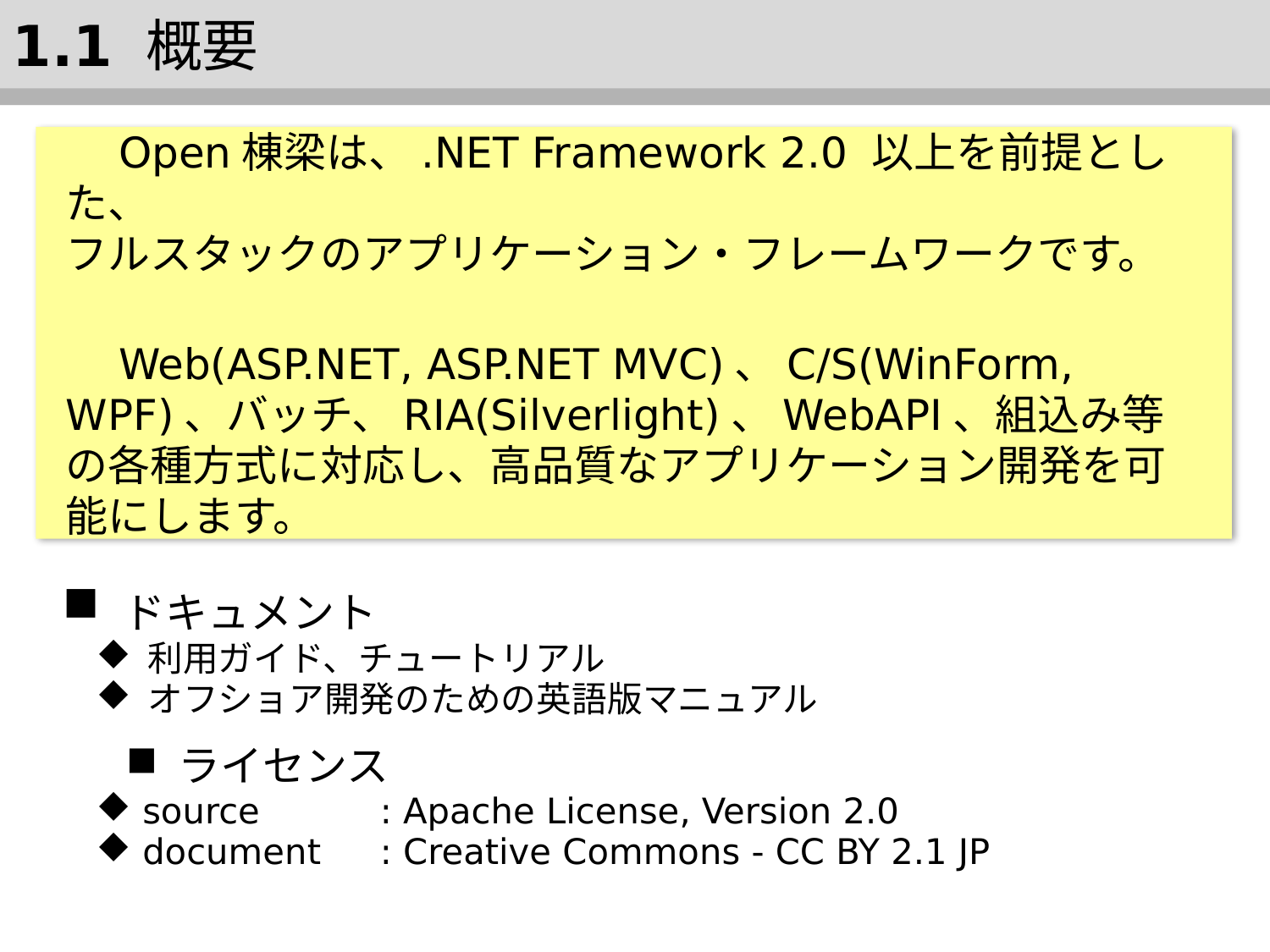

1.1 概要
　Open棟梁は、.NET Framework 2.0 以上を前提とした、
フルスタックのアプリケーション・フレームワークです。

　Web(ASP.NET, ASP.NET MVC)、C/S(WinForm, WPF)、バッチ、RIA(Silverlight)、WebAPI、組込み等の各種方式に対応し、高品質なアプリケーション開発を可能にします。

 ドキュメント
 利用ガイド、チュートリアル
 オフショア開発のための英語版マニュアル

 ライセンス
 source	: Apache License, Version 2.0
 document	: Creative Commons - CC BY 2.1 JP